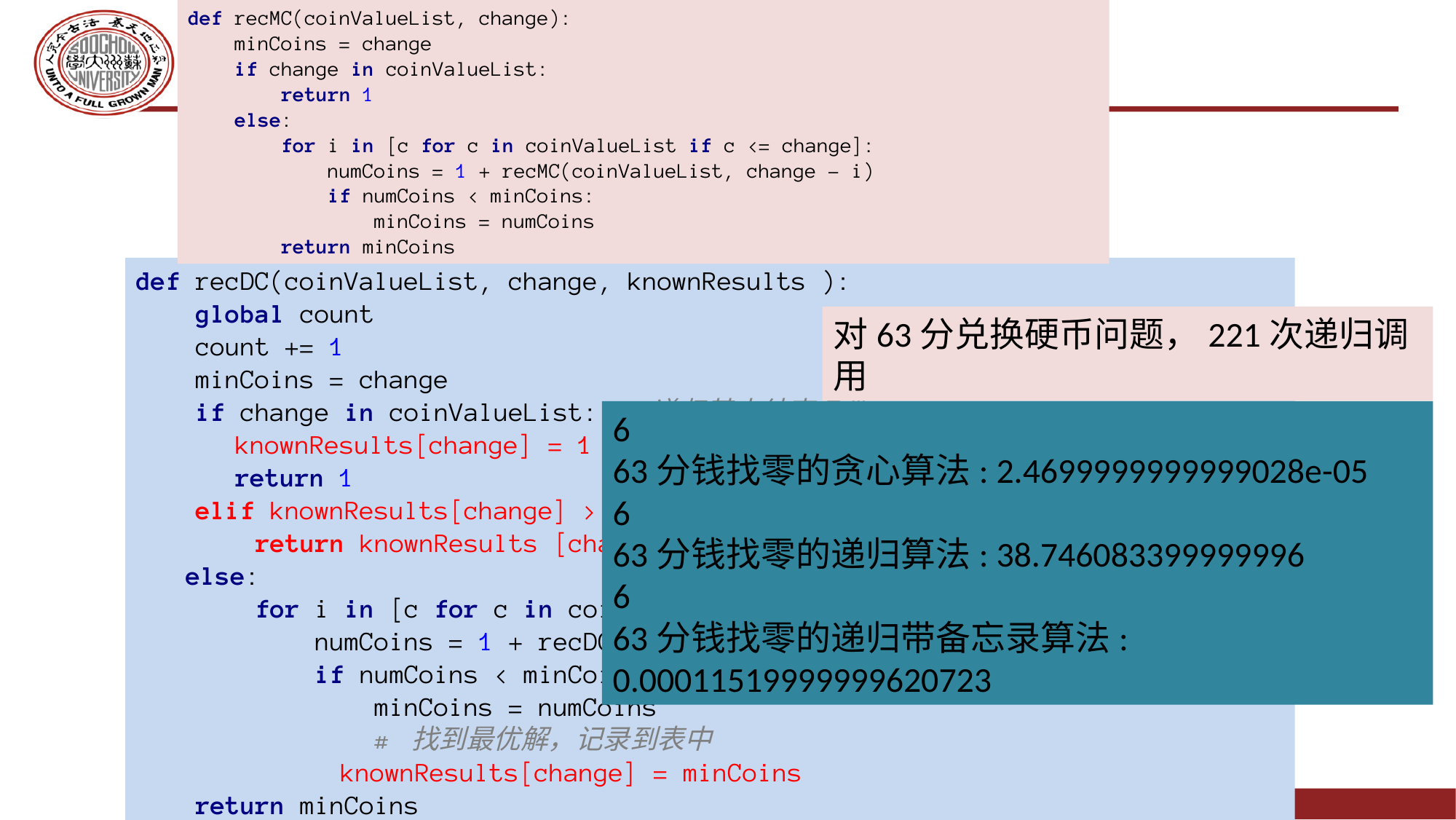

def recMC(coinValueList, change):
    minCoins = change
    if change in coinValueList:
        return 1
    else:
        for i in [c for c in coinValueList if c <= change]:
            numCoins = 1 + recMC(coinValueList, change - i)
            if numCoins < minCoins:
                minCoins = numCoins
        return minCoins
# 递归算法改进代码
def recDC(coinValueList, change, knownResults ):
    global count
    count += 1
    minCoins = change
    if change in coinValueList: # 递归基本结束条件
               knownResults[change] = 1 # 记录最优解
               return 1
    elif knownResults[change] > 0:
        return knownResults [change] # 查表成功，直接用最优解
       else:
        for i in [c for c in coinValueList if c <= change]:
            numCoins = 1 + recDC(coinValueList, change - i, knownResults )
            if numCoins < minCoins:
                minCoins = numCoins
                # 找到最优解，记录到表中
                                knownResults[change] = minCoins
    return minCoins
对63分兑换硬币问题，221次递归调用
6
63分钱找零的贪心算法: 2.4699999999999028e-05
6
63分钱找零的递归算法: 38.746083399999996
6
63分钱找零的递归带备忘录算法: 0.00011519999999620723